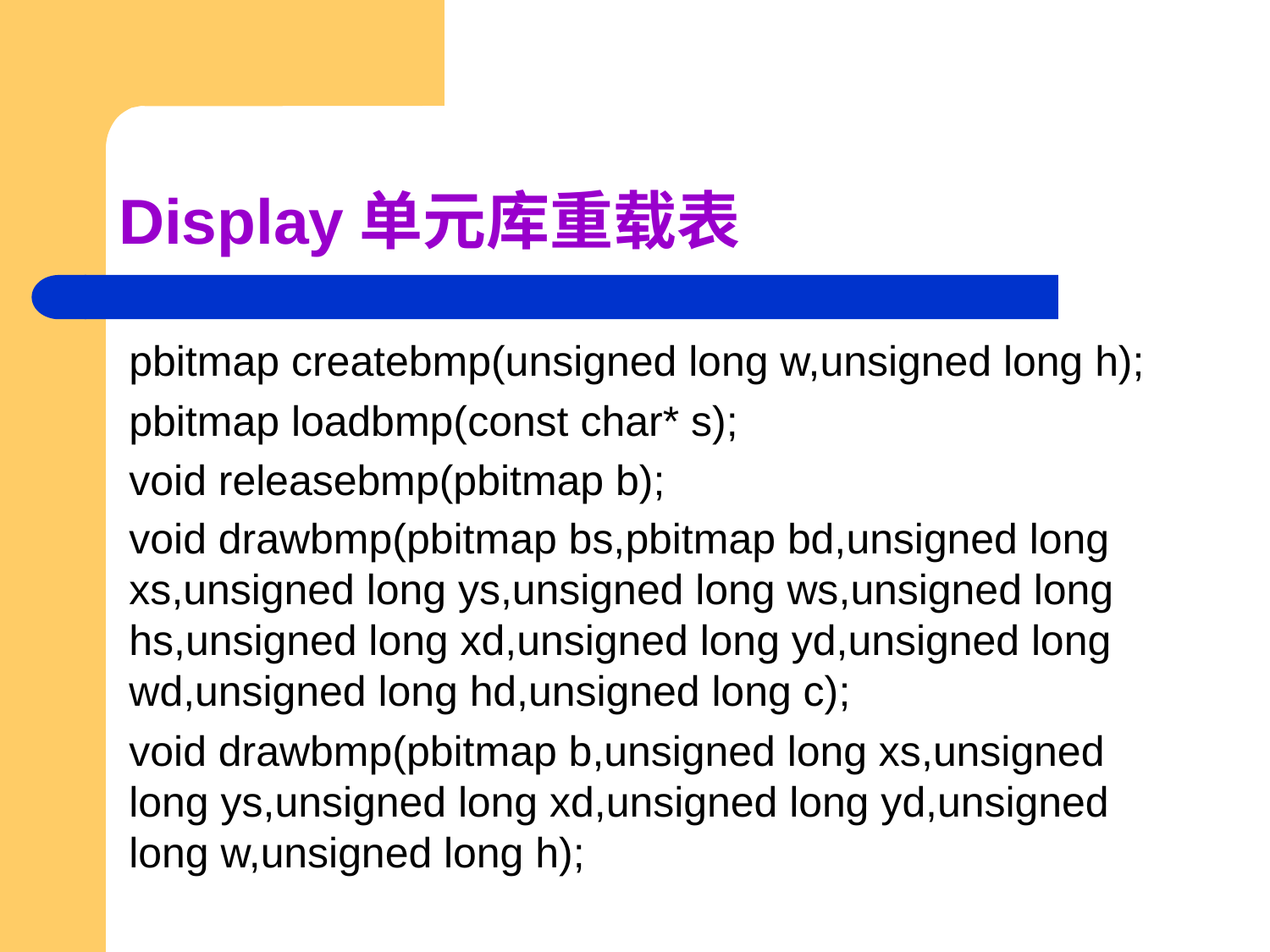

# Display单元库重载表
pbitmap createbmp(unsigned long w,unsigned long h);
pbitmap loadbmp(const char* s);
void releasebmp(pbitmap b);
void drawbmp(pbitmap bs,pbitmap bd,unsigned long xs,unsigned long ys,unsigned long ws,unsigned long hs,unsigned long xd,unsigned long yd,unsigned long wd,unsigned long hd,unsigned long c);
void drawbmp(pbitmap b,unsigned long xs,unsigned long ys,unsigned long xd,unsigned long yd,unsigned long w,unsigned long h);